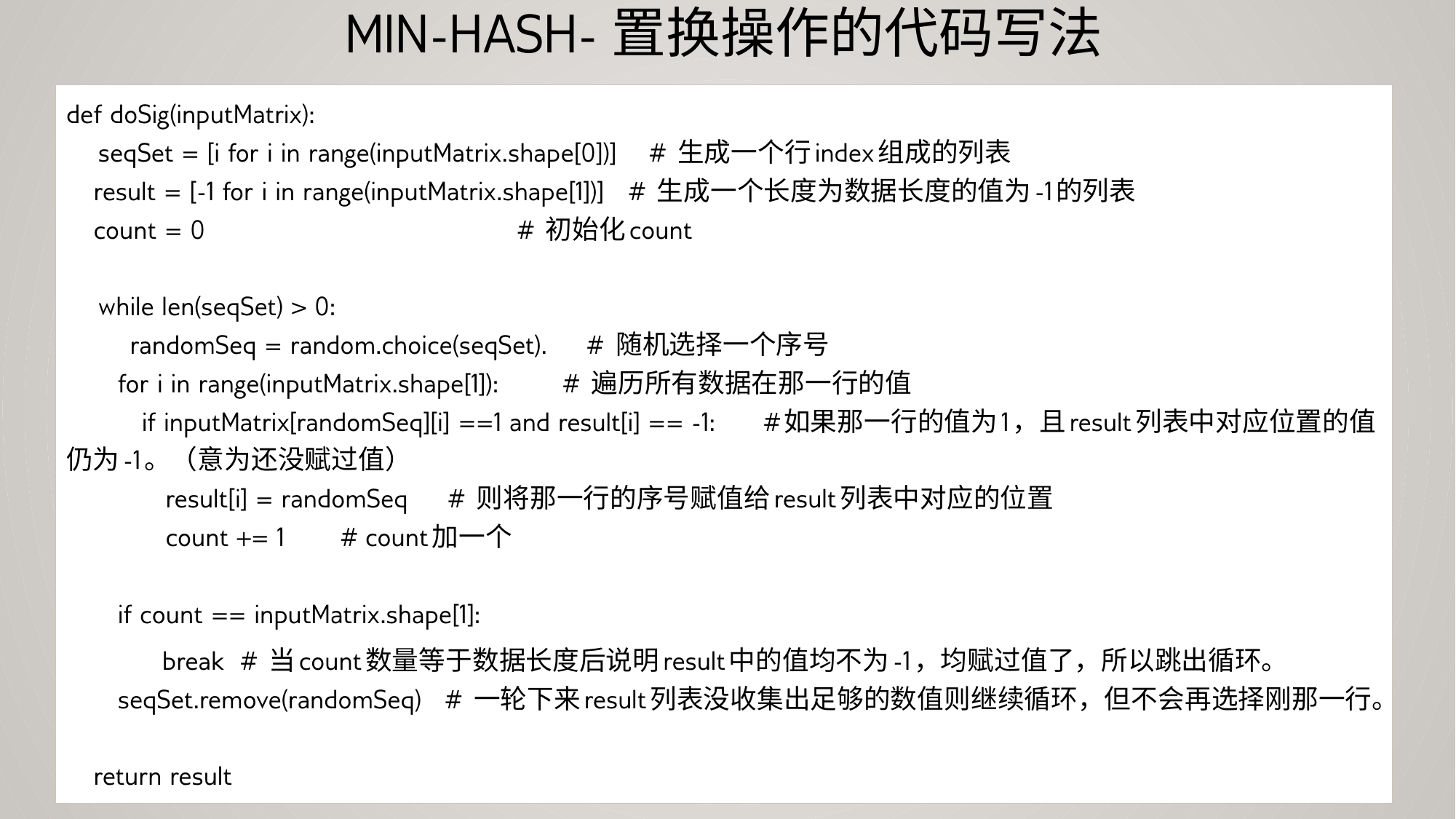

# min-hash-置换操作的代码写法
def doSig(inputMatrix):
    seqSet = [i for i in range(inputMatrix.shape[0])]    # 生成一个行index组成的列表
    result = [-1 for i in range(inputMatrix.shape[1])]   # 生成一个长度为数据长度的值为-1的列表
    count = 0                                       # 初始化count
    while len(seqSet) > 0:
        randomSeq = random.choice(seqSet).     # 随机选择一个序号
        for i in range(inputMatrix.shape[1]):        # 遍历所有数据在那一行的值
            if inputMatrix[randomSeq][i] ==1 and result[i] == -1:      #如果那一行的值为1，且result列表中对应位置的值仍为-1。（意为还没赋过值）
                result[i] = randomSeq     # 则将那一行的序号赋值给result列表中对应的位置
                count += 1       # count加一个
        if count == inputMatrix.shape[1]:
            break  # 当count数量等于数据长度后说明result中的值均不为-1，均赋过值了，所以跳出循环。
        seqSet.remove(randomSeq)   # 一轮下来result列表没收集出足够的数值则继续循环，但不会再选择刚那一行。
    return result